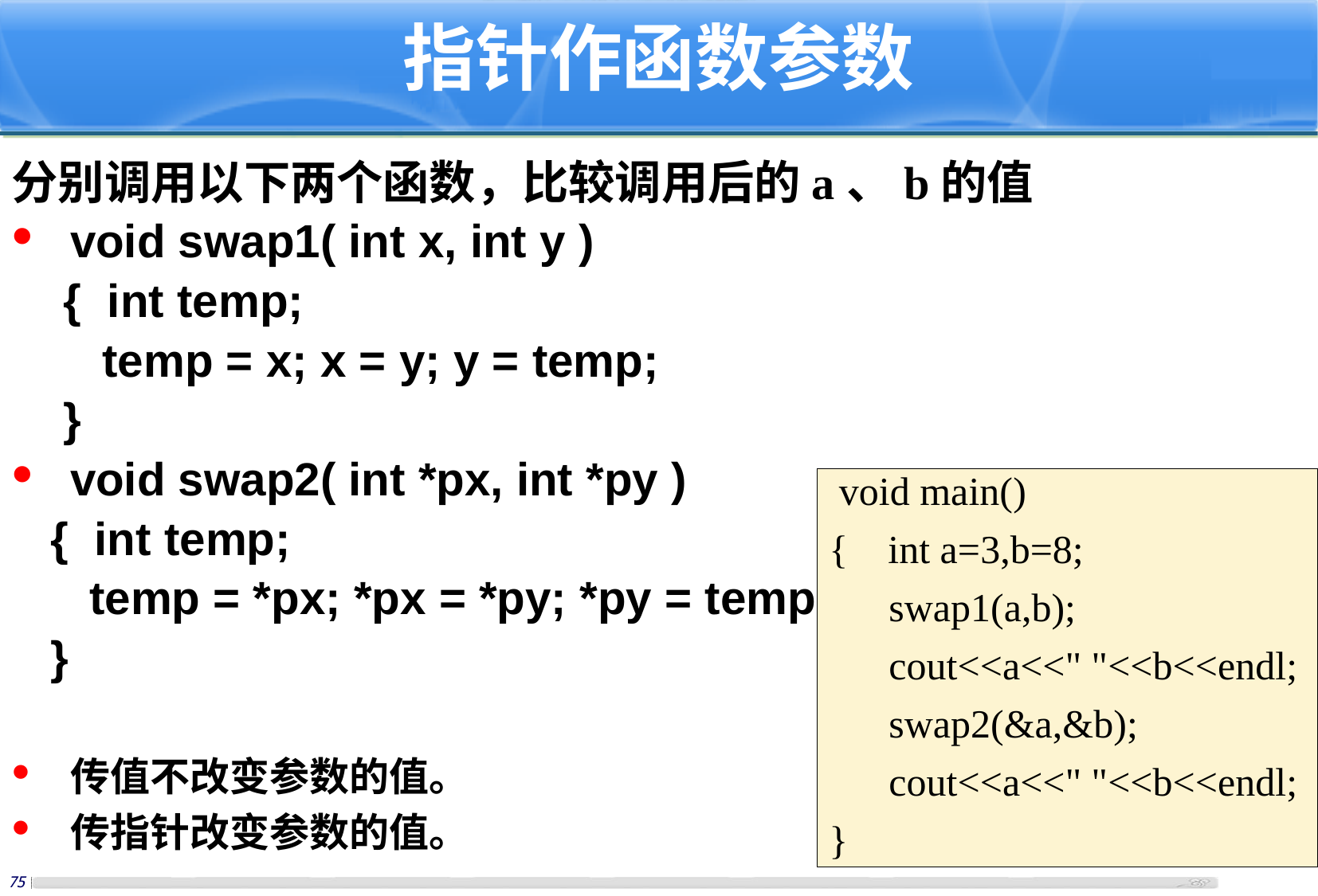

# 指针作函数参数
分别调用以下两个函数，比较调用后的a、b的值
void swap1( int x, int y )
    {  int temp;
       temp = x; x = y; y = temp;
    }
void swap2( int *px, int *py )
   {  int temp;
      temp = *px; *px = *py; *py = temp;
   }

传值不改变参数的值。
传指针改变参数的值。

 void main()
{    int a=3,b=8;
      swap1(a,b);
      cout<<a<<" "<<b<<endl;
      swap2(&a,&b);
      cout<<a<<" "<<b<<endl;
}